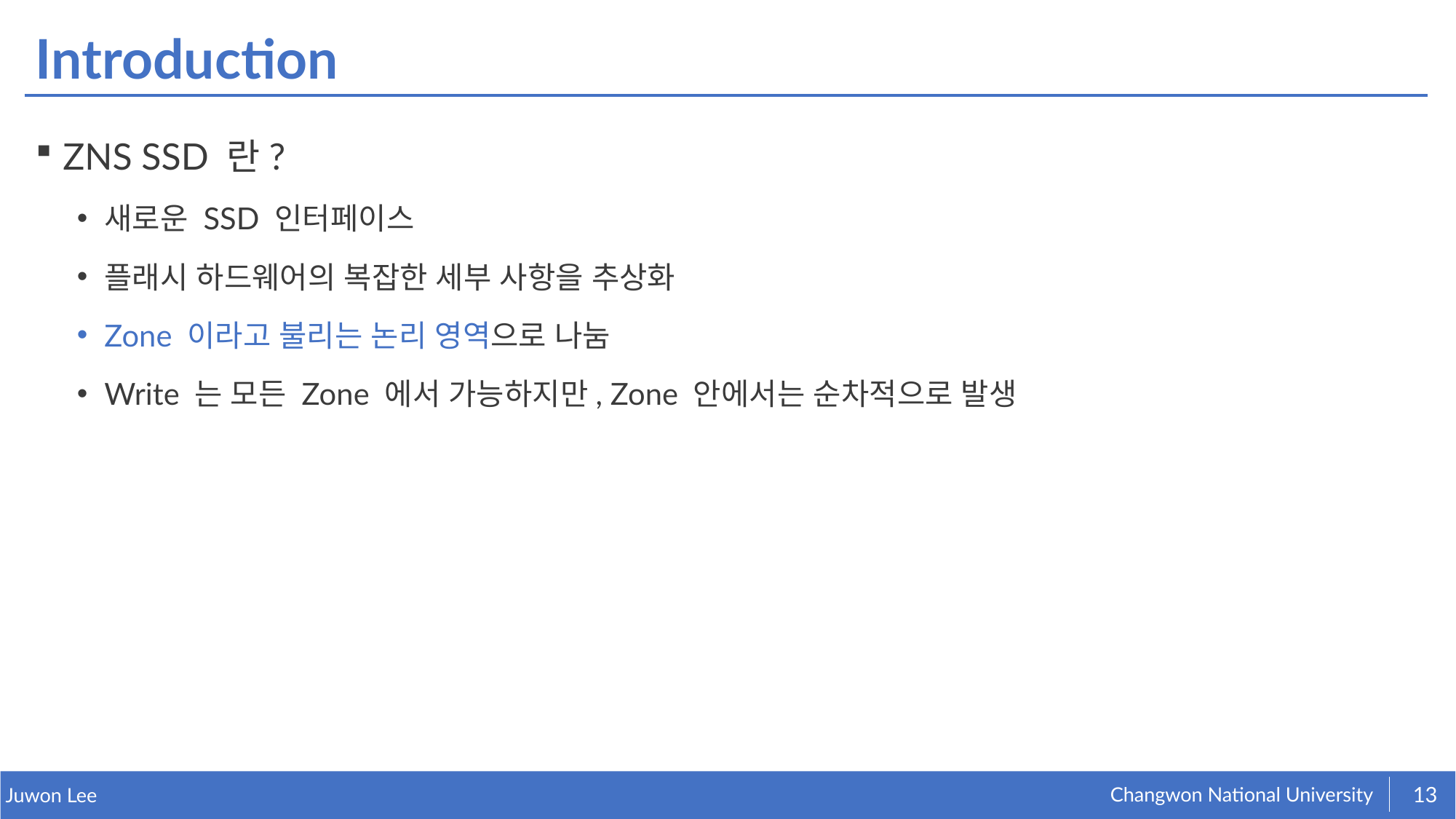

# Introduction
ZNS SSD 란?
새로운 SSD 인터페이스
플래시 하드웨어의 복잡한 세부 사항을 추상화
Zone 이라고 불리는 논리 영역으로 나눔
Write 는 모든 Zone 에서 가능하지만, Zone 안에서는 순차적으로 발생
13